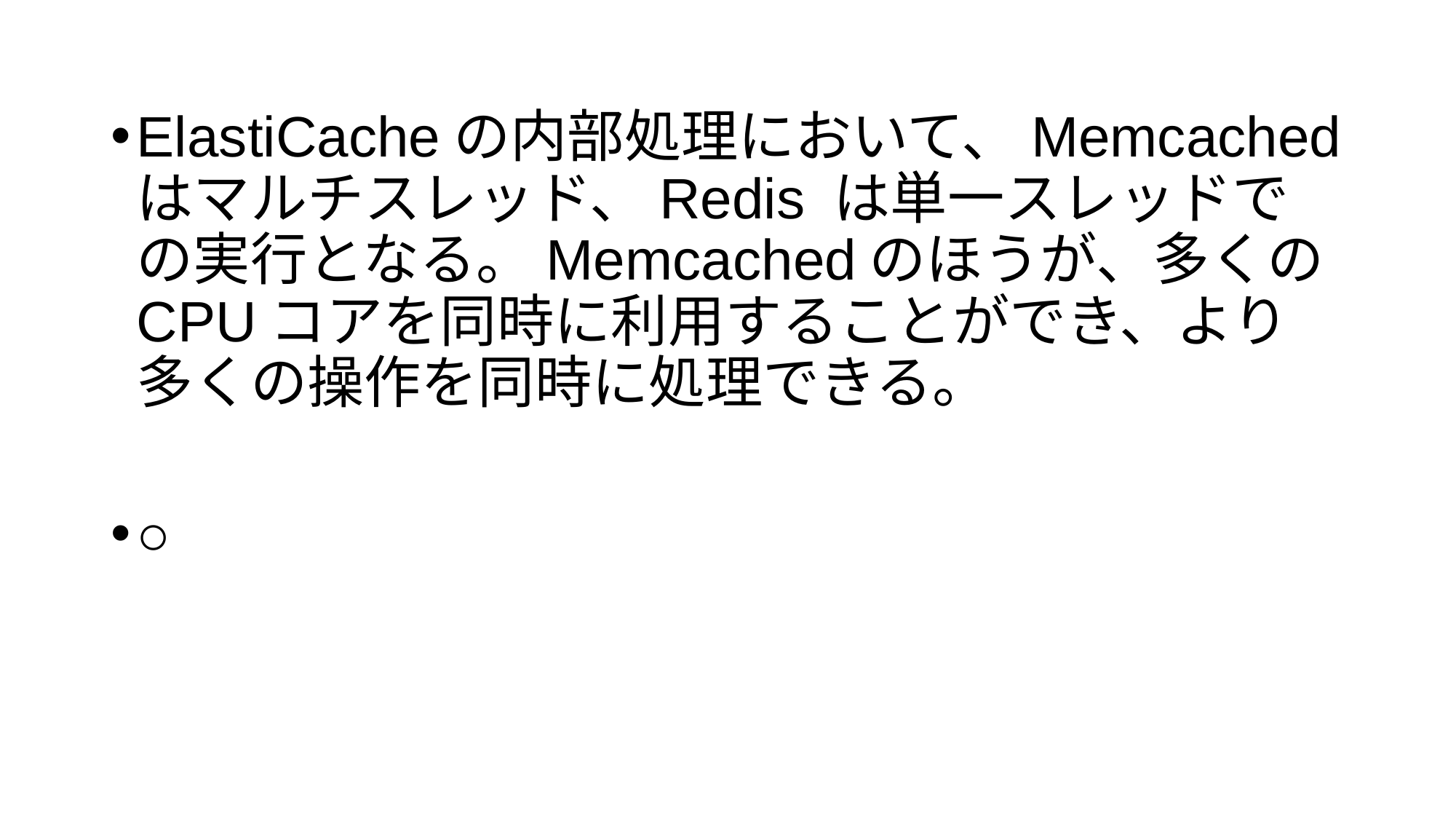

ElastiCacheの内部処理において、Memcached はマルチスレッド、Redis は単一スレッドでの実行となる。Memcachedのほうが、多くのCPUコアを同時に利用することができ、より多くの操作を同時に処理できる。

○